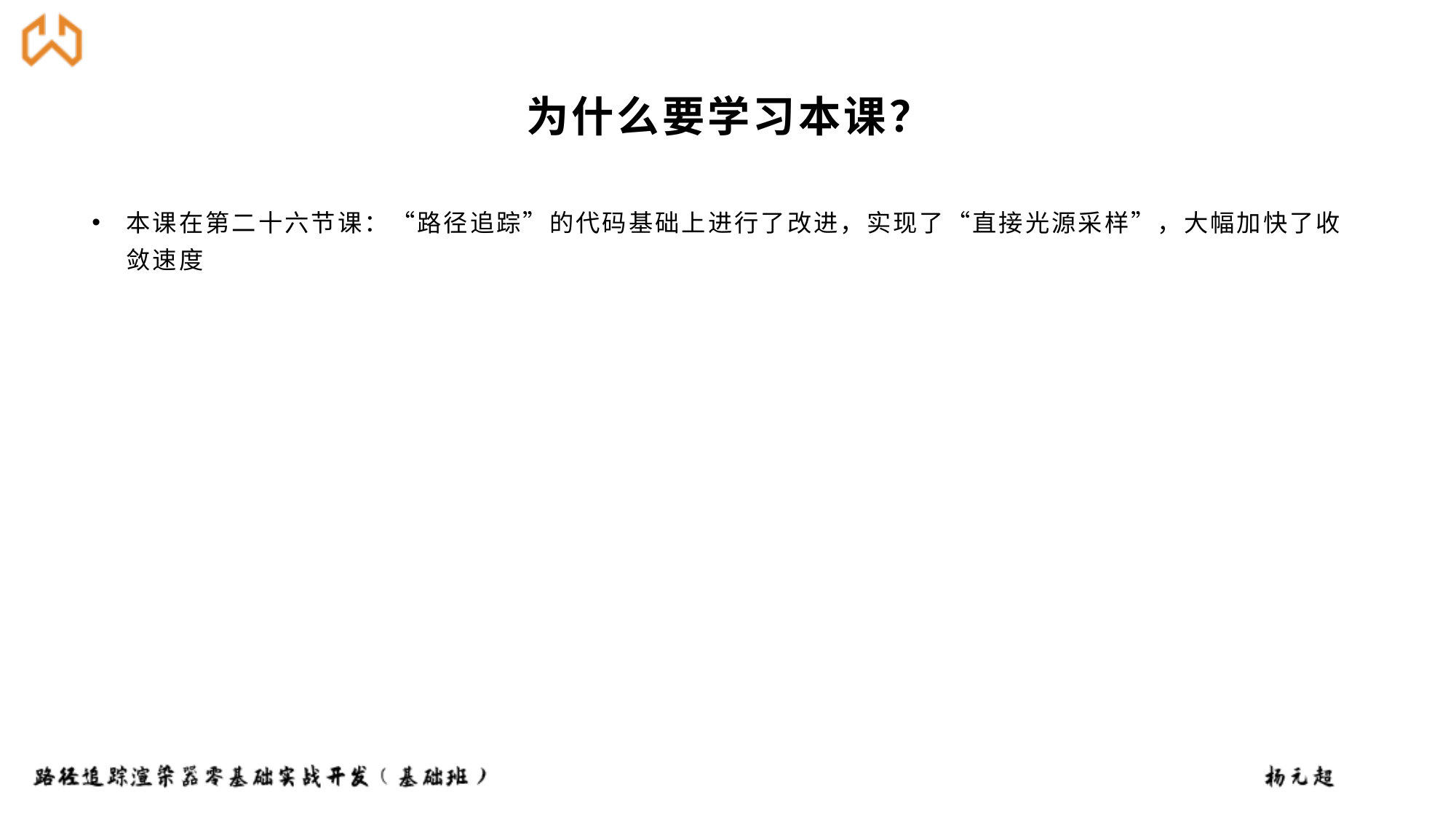

# 为什么要学习本课？
本课在第二十六节课：“路径追踪”的代码基础上进行了改进，实现了“直接光源采样”，大幅加快了收敛速度